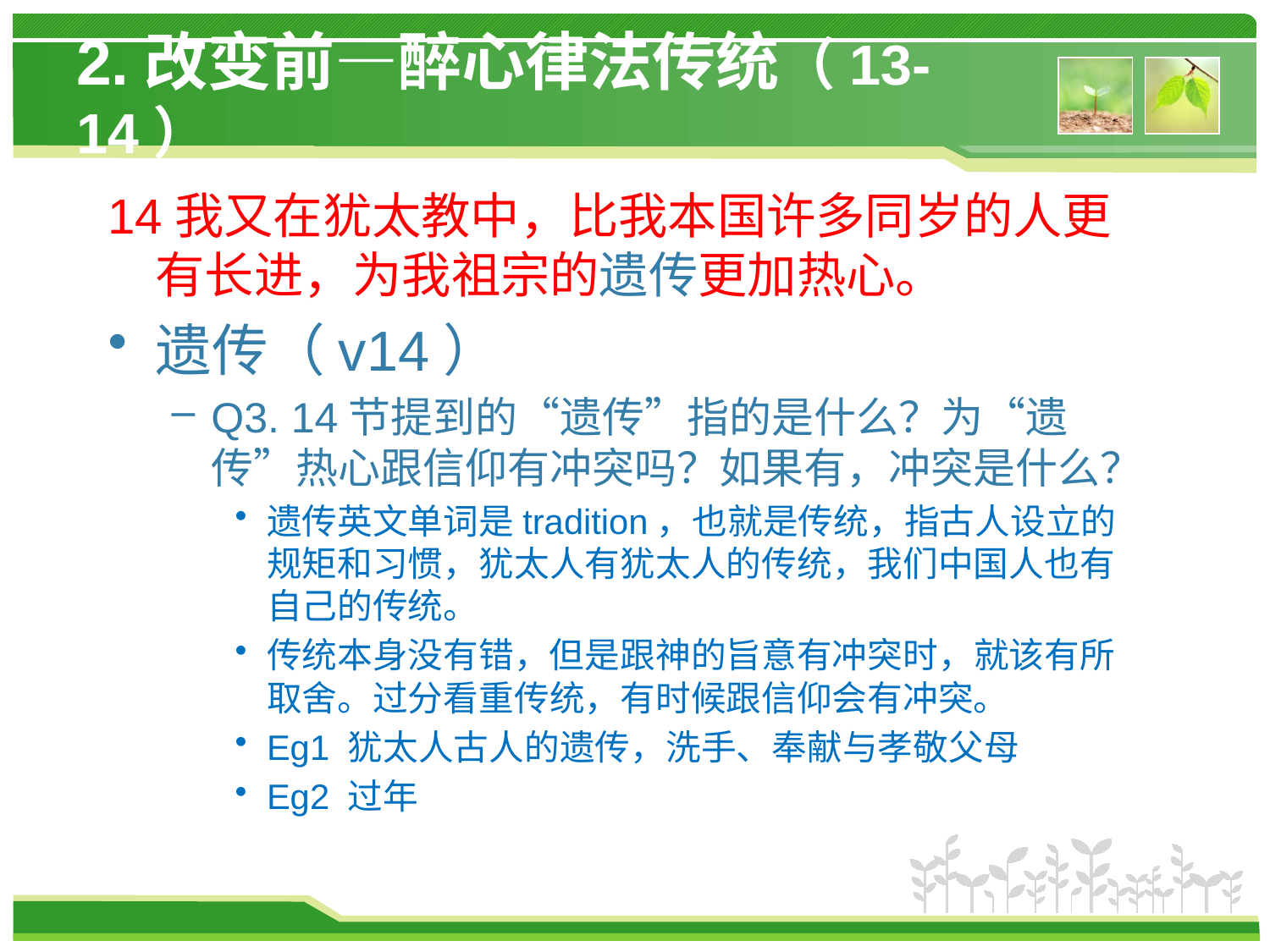

# 2.改变前—醉心律法传统（13-14）
14我又在犹太教中，比我本国许多同岁的人更有长进，为我祖宗的遗传更加热心。
遗传（v14）
Q3. 14节提到的“遗传”指的是什么？为“遗传”热心跟信仰有冲突吗？如果有，冲突是什么？
遗传英文单词是tradition，也就是传统，指古人设立的规矩和习惯，犹太人有犹太人的传统，我们中国人也有自己的传统。
传统本身没有错，但是跟神的旨意有冲突时，就该有所取舍。过分看重传统，有时候跟信仰会有冲突。
Eg1 犹太人古人的遗传，洗手、奉献与孝敬父母
Eg2 过年